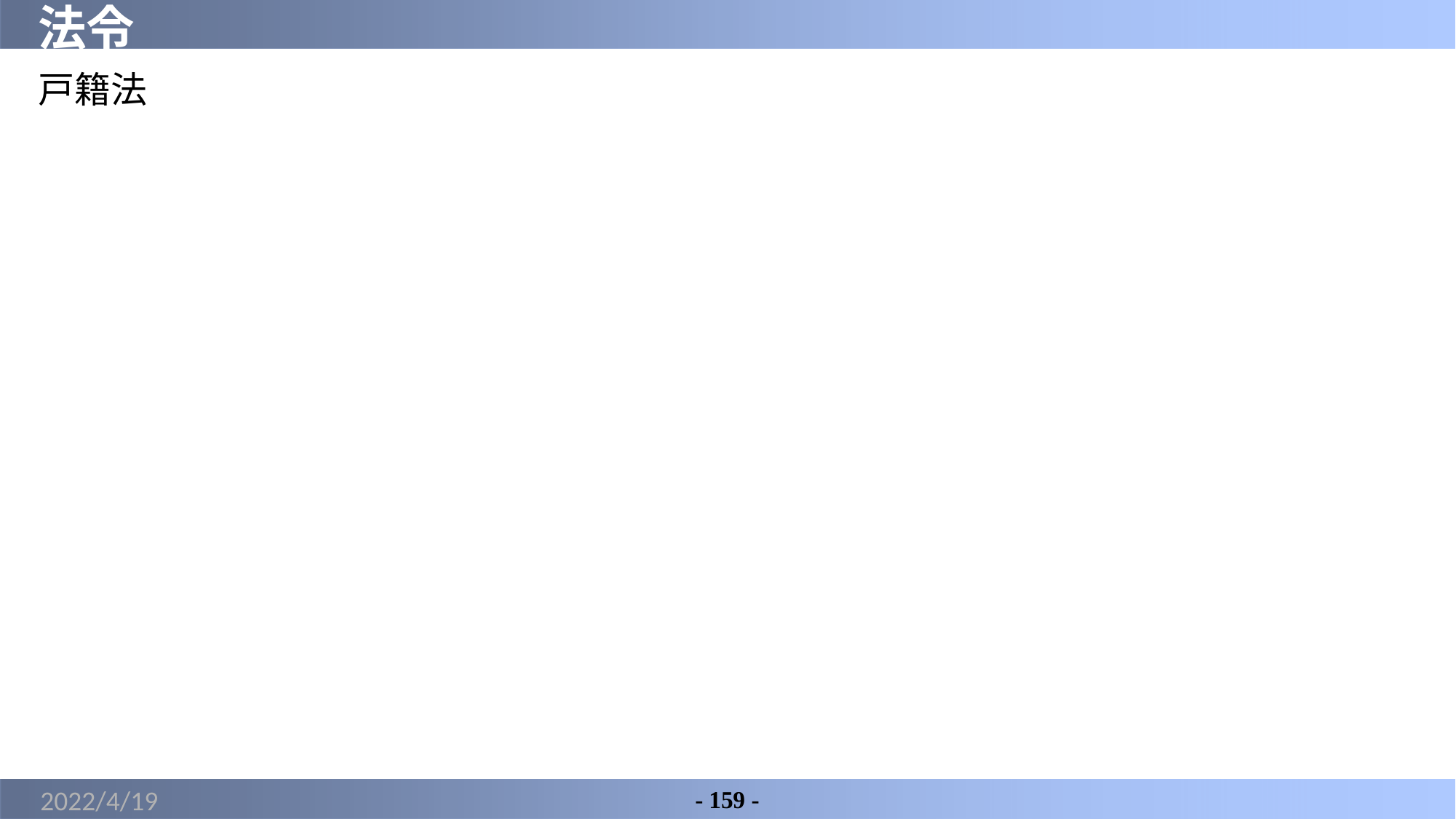

# 法令
戸籍法
2022/4/19
- 159 -